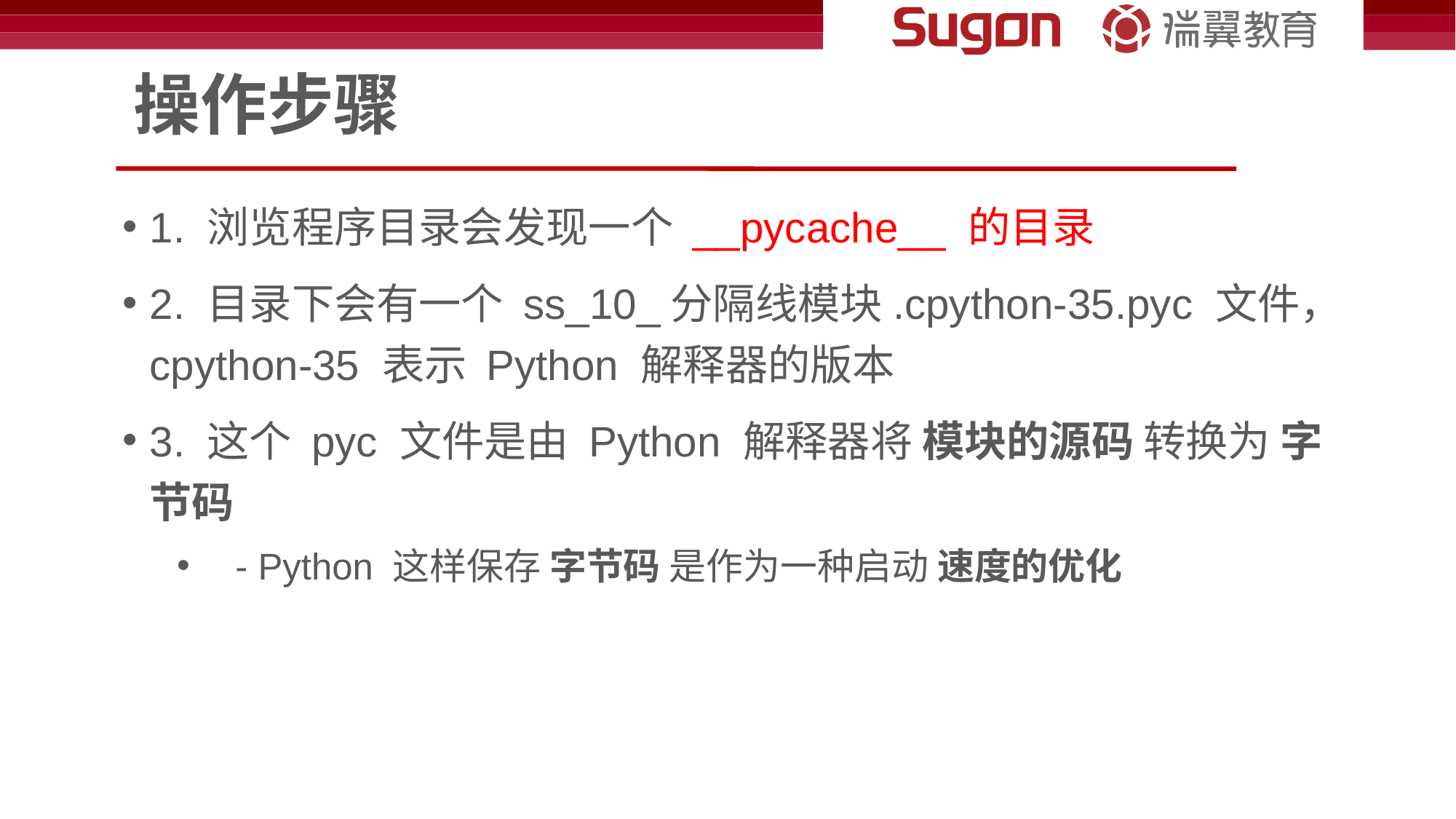

# 操作步骤
1. 浏览程序目录会发现一个 __pycache__ 的目录
2. 目录下会有一个 ss_10_分隔线模块.cpython-35.pyc 文件，cpython-35 表示 Python 解释器的版本
3. 这个 pyc 文件是由 Python 解释器将 模块的源码 转换为 字节码
   - Python 这样保存 字节码 是作为一种启动 速度的优化